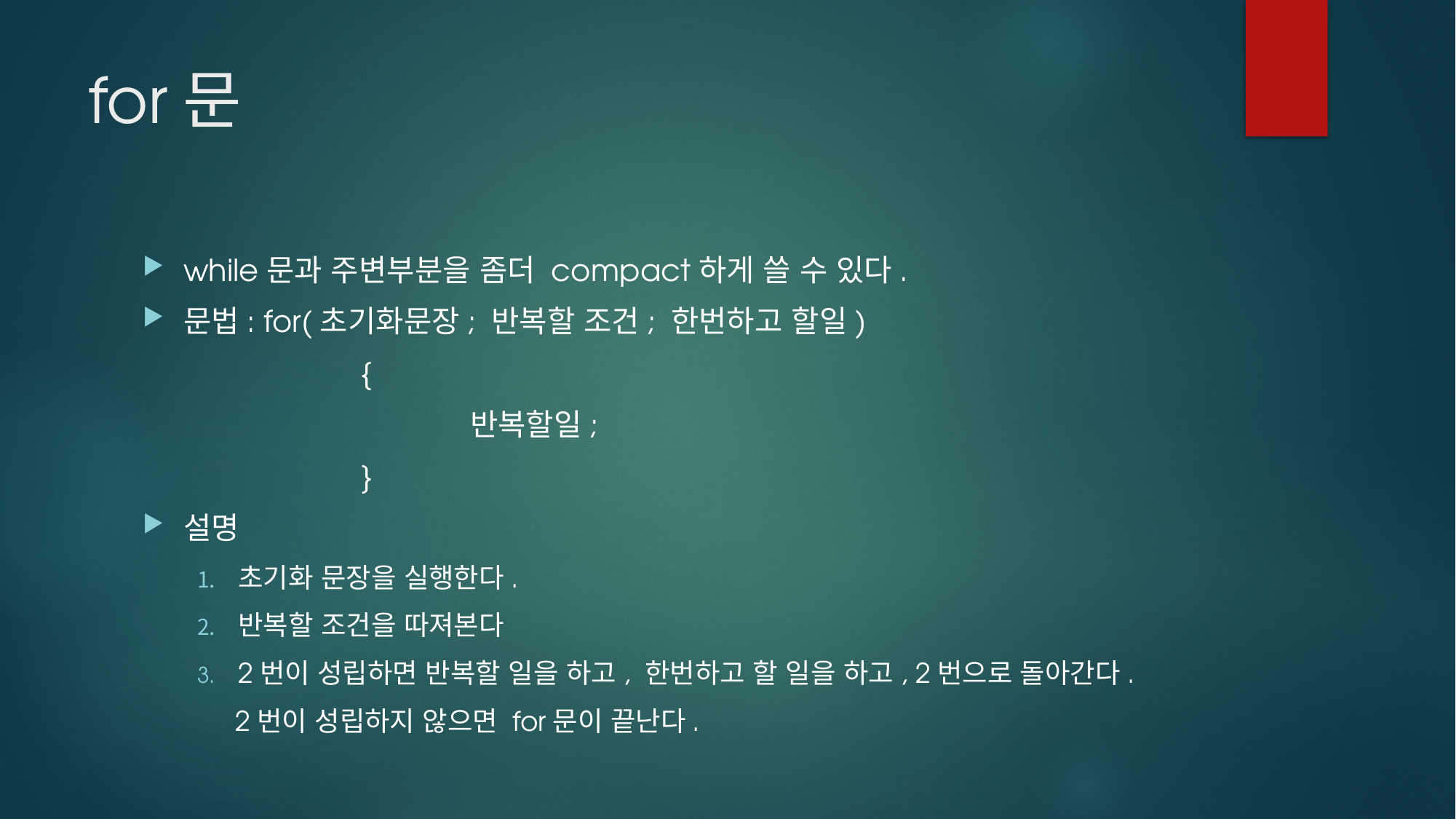

# for문
while문과 주변부분을 좀더 compact하게 쓸 수 있다.
문법: for(초기화문장; 반복할 조건; 한번하고 할일)
		{
			반복할일;
		}
설명
초기화 문장을 실행한다.
반복할 조건을 따져본다
2번이 성립하면 반복할 일을 하고, 한번하고 할 일을 하고, 2번으로 돌아간다.
     2번이 성립하지 않으면 for문이 끝난다.